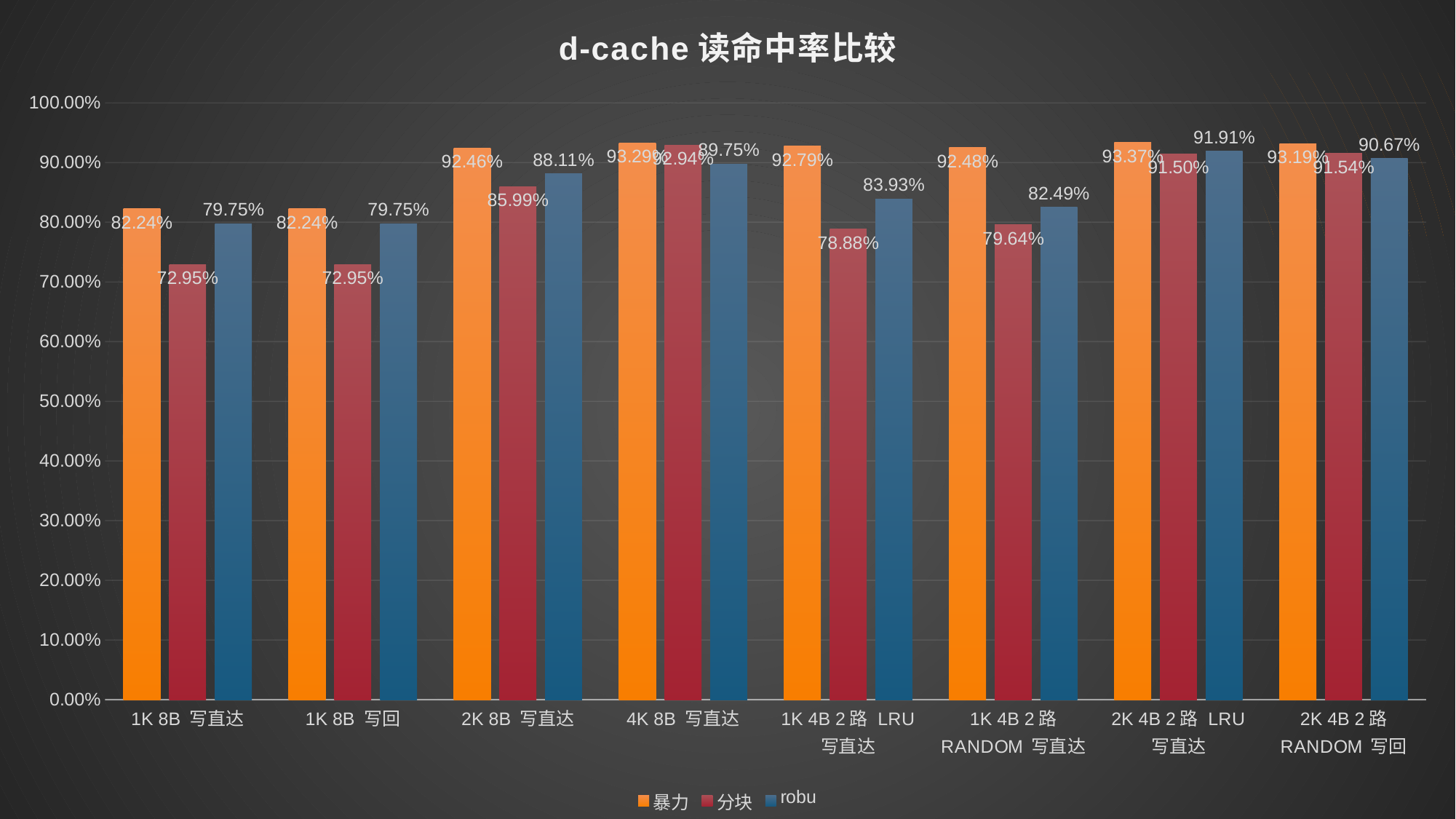

### Chart: d-cache读命中率比较

| Category | 暴力 | 分块 | robu |
|---|---|---|---|
| 1K 8B 写直达 | 0.8224 | 0.7295 | 0.7975 |
| 1K 8B 写回 | 0.8224 | 0.7295 | 0.7975 |
| 2K 8B 写直达 | 0.9246 | 0.8599 | 0.8811 |
| 4K 8B 写直达 | 0.9329 | 0.9294 | 0.8975 |
| 1K 4B 2路 LRU 写直达 | 0.9279 | 0.7888 | 0.8393 |
| 1K 4B 2路 RANDOM 写直达 | 0.9248 | 0.7964 | 0.8249 |
| 2K 4B 2路 LRU 写直达 | 0.9337 | 0.915 | 0.9191 |
| 2K 4B 2路 RANDOM 写回 | 0.9319 | 0.9154 | 0.9067 |